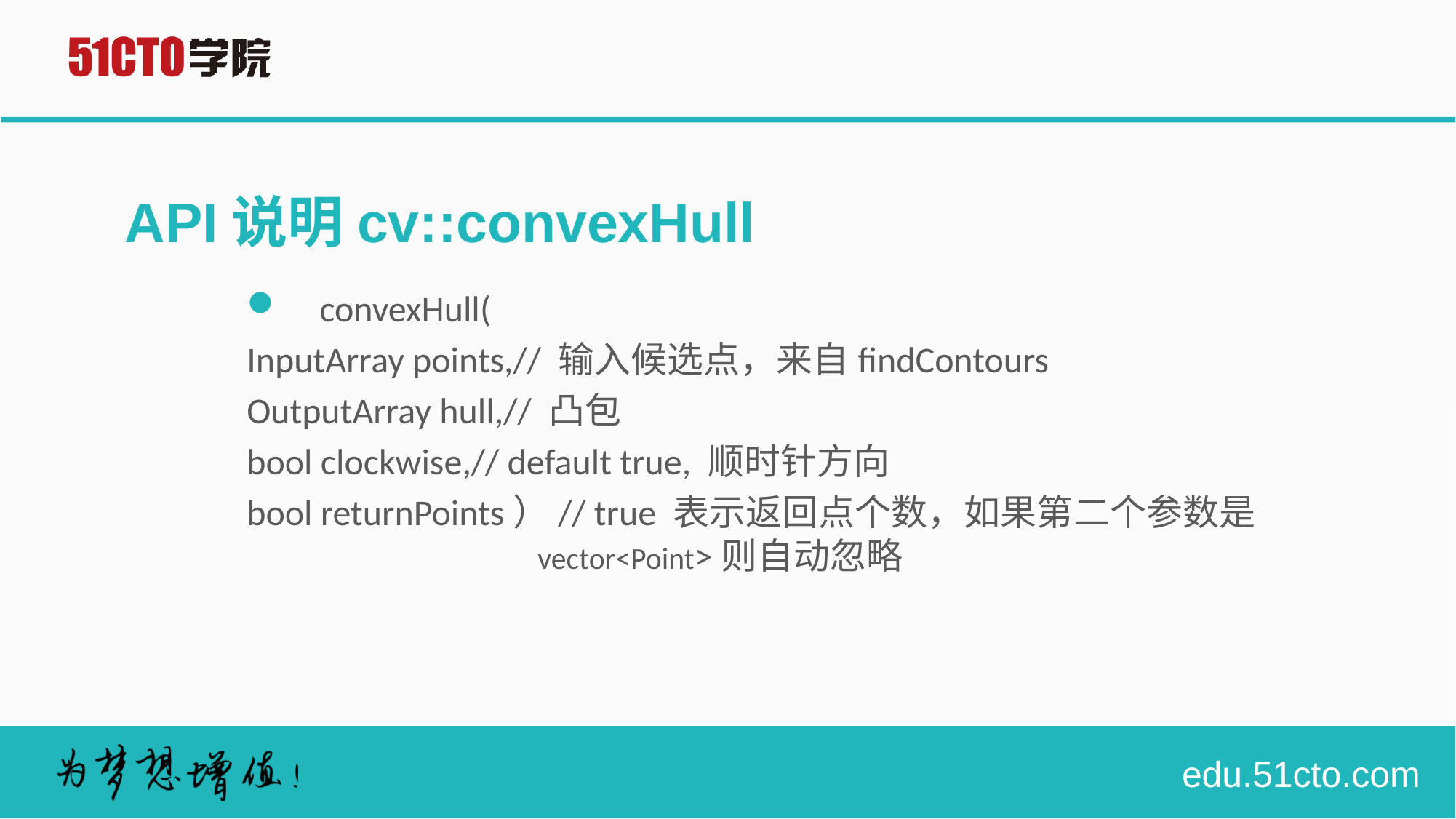

# API说明cv::convexHull
convexHull(
InputArray points,// 输入候选点，来自findContours
OutputArray hull,// 凸包
bool clockwise,// default true, 顺时针方向
bool returnPoints）// true 表示返回点个数，如果第二个参数是			vector<Point>则自动忽略